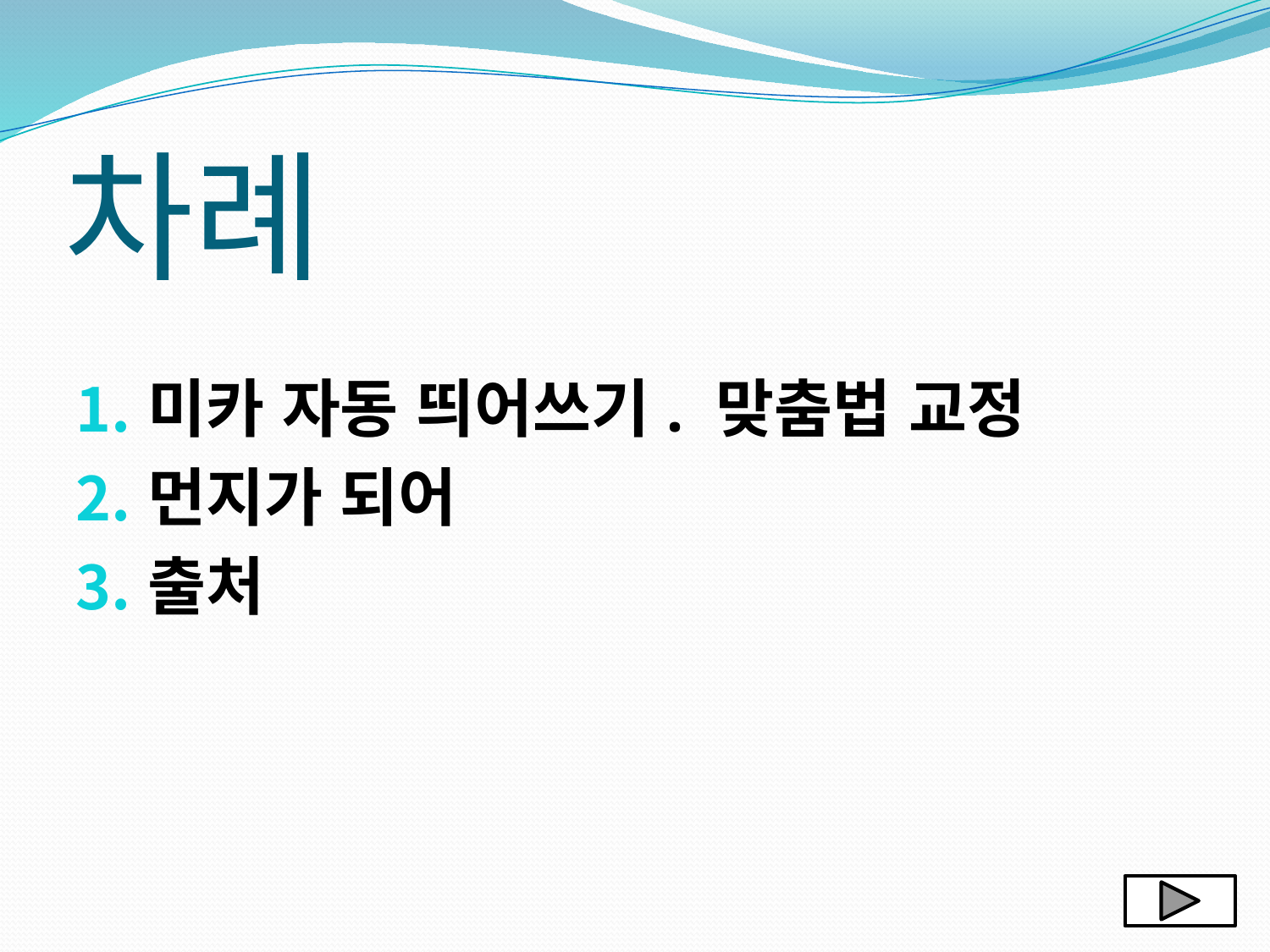

# 차례
미카 자동 띄어쓰기. 맞춤법 교정
먼지가 되어
출처